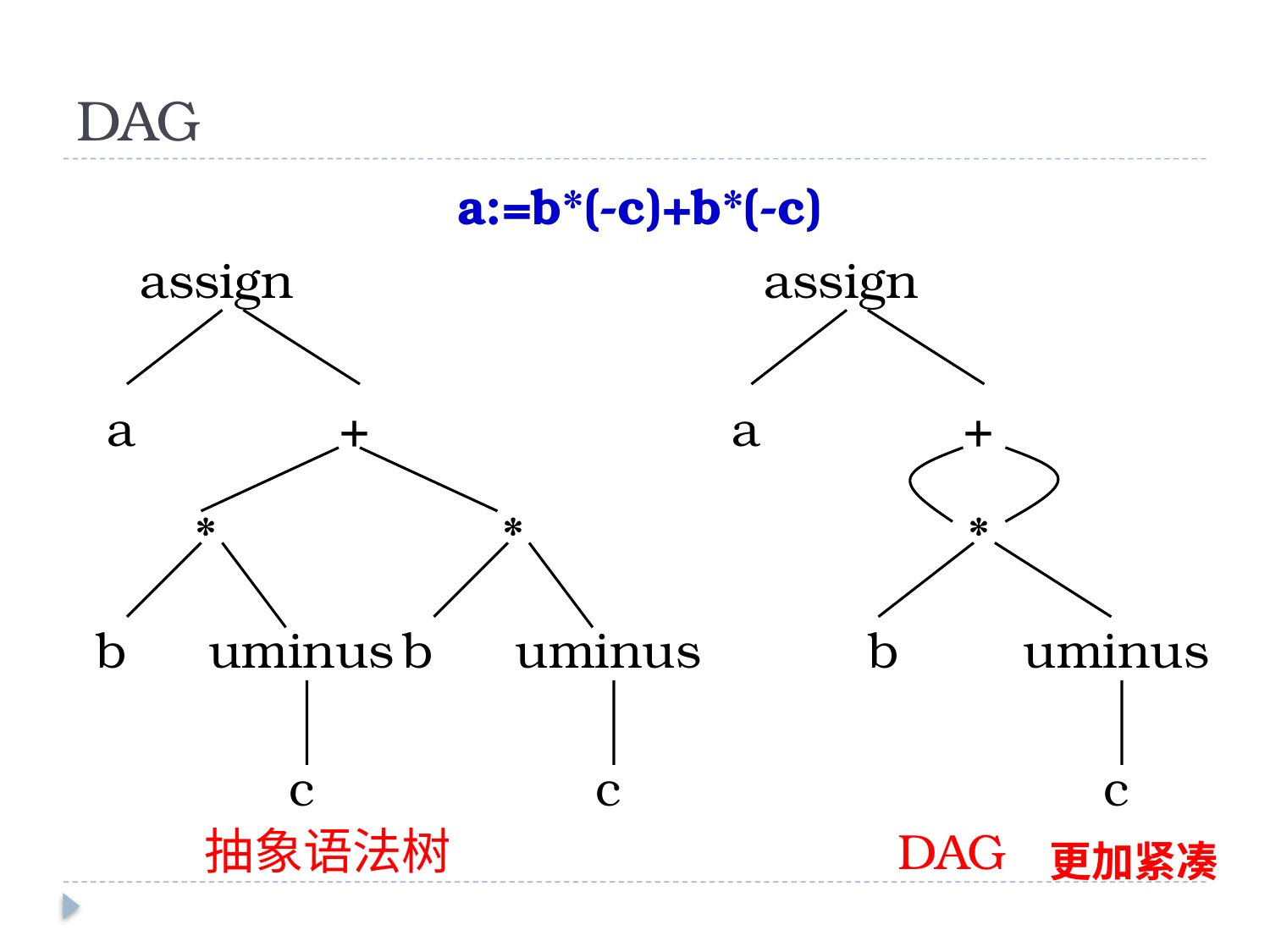

# DAG
			a:=b*(-c)+b*(-c)

assign

a
+

*
*

b
uminus
b
uminus

c
c
抽象语法树
assign

a
+

*

b
uminus

c
DAG
更加紧凑
15